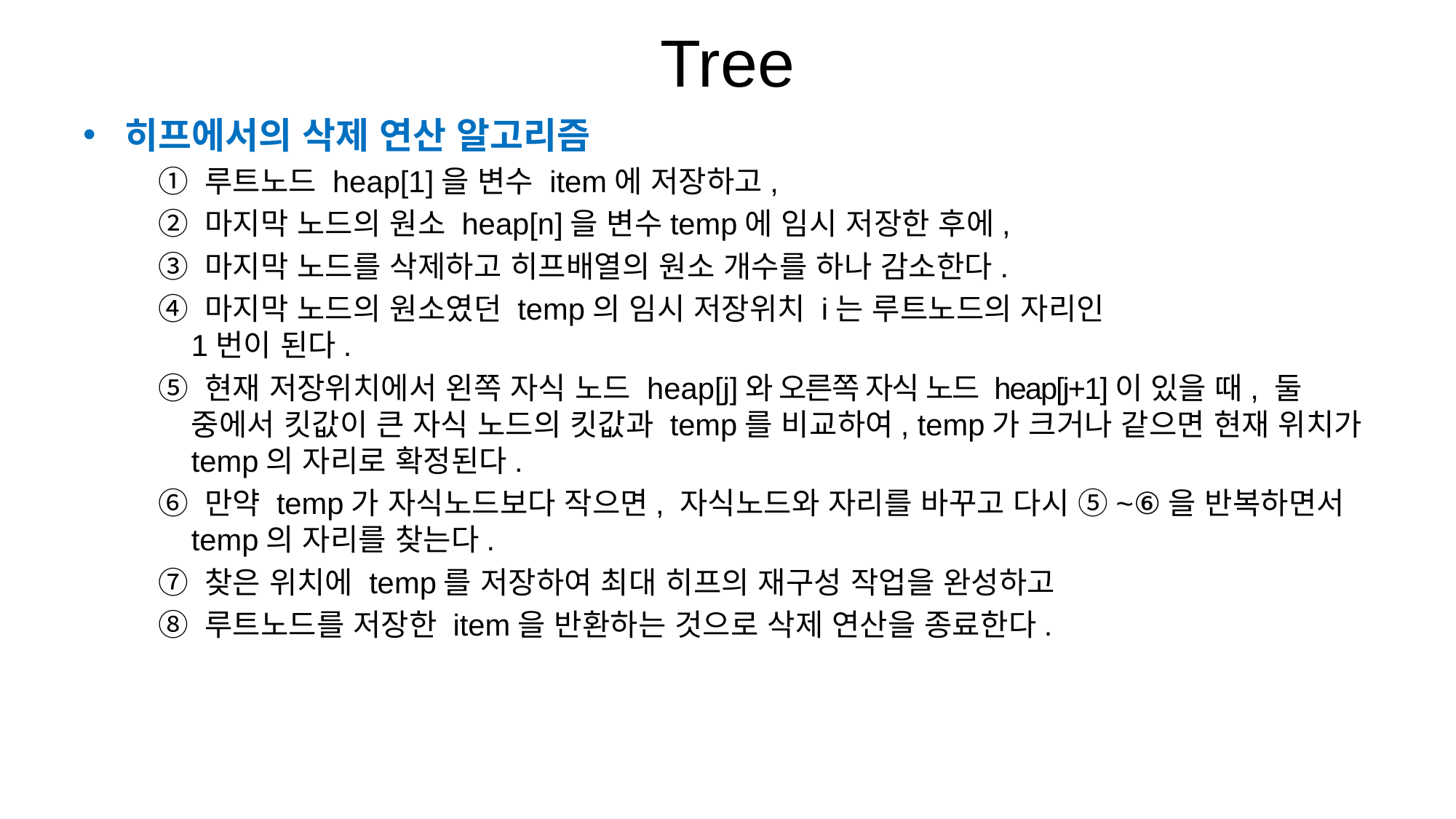

# Tree
히프에서의 삭제 연산 알고리즘
① 루트노드 heap[1]을 변수 item에 저장하고,
② 마지막 노드의 원소 heap[n]을 변수temp에 임시 저장한 후에,
③ 마지막 노드를 삭제하고 히프배열의 원소 개수를 하나 감소한다.
④ 마지막 노드의 원소였던 temp의 임시 저장위치 i는 루트노드의 자리인
1번이 된다.
⑤ 현재 저장위치에서 왼쪽 자식 노드 heap[j]와 오른쪽 자식 노드 heap[j+1]이 있을 때, 둘 중에서 킷값이 큰 자식 노드의 킷값과 temp를 비교하여, temp가 크거나 같으면 현재 위치가 temp의 자리로 확정된다.
⑥ 만약 temp가 자식노드보다 작으면, 자식노드와 자리를 바꾸고 다시 ⑤~⑥을 반복하면서 temp의 자리를 찾는다.
⑦ 찾은 위치에 temp를 저장하여 최대 히프의 재구성 작업을 완성하고
⑧ 루트노드를 저장한 item을 반환하는 것으로 삭제 연산을 종료한다.